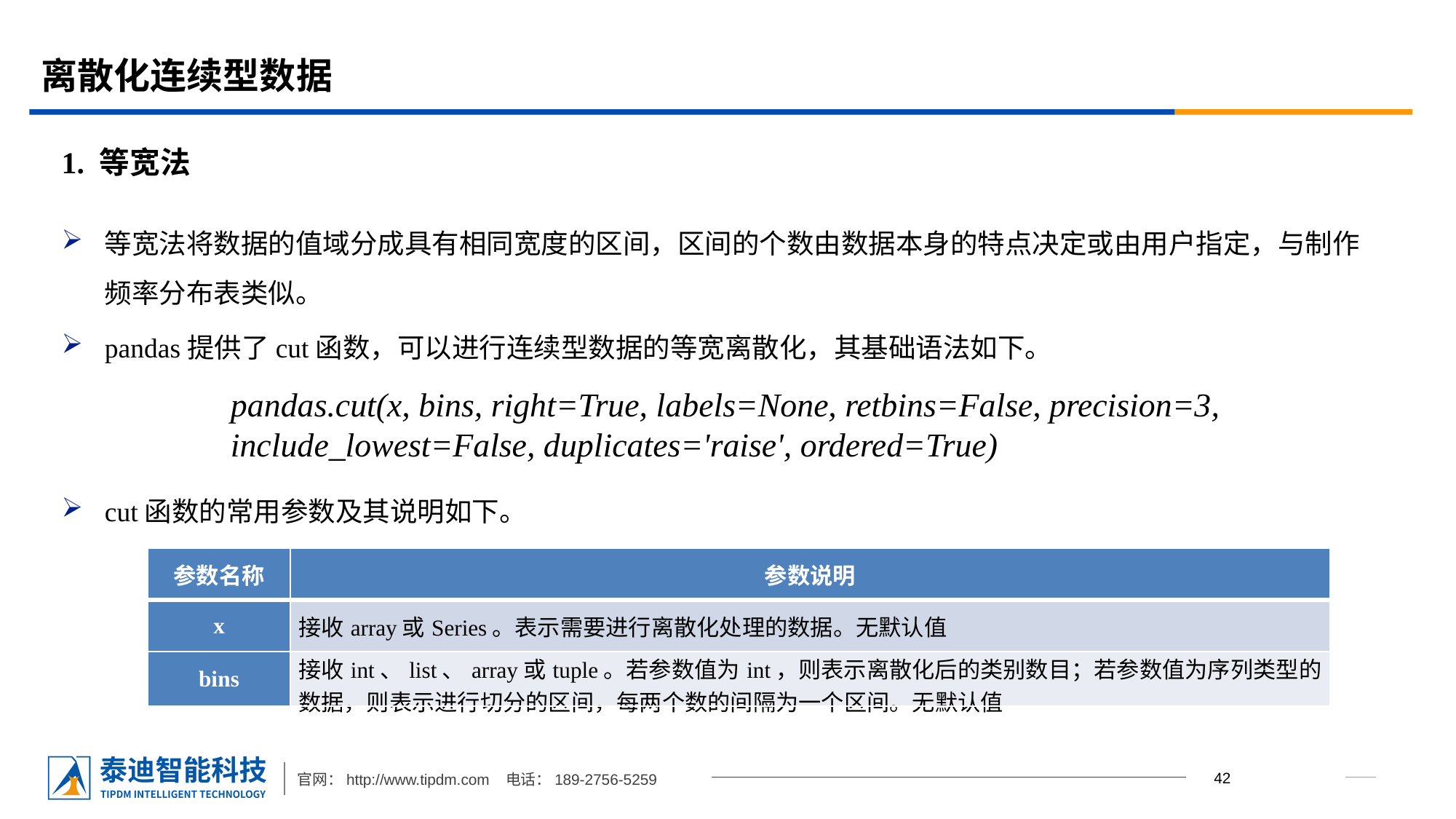

# 离散化连续型数据
1. 等宽法

等宽法将数据的值域分成具有相同宽度的区间，区间的个数由数据本身的特点决定或由用户指定，与制作频率分布表类似。
pandas提供了cut函数，可以进行连续型数据的等宽离散化，其基础语法如下。

cut函数的常用参数及其说明如下。

pandas.cut(x, bins, right=True, labels=None, retbins=False, precision=3, include_lowest=False, duplicates='raise', ordered=True)
| 参数名称 | 参数说明 |
| --- | --- |
| x | 接收array或Series。表示需要进行离散化处理的数据。无默认值 |
| bins | 接收int、list、array或tuple。若参数值为int，则表示离散化后的类别数目；若参数值为序列类型的数据，则表示进行切分的区间，每两个数的间隔为一个区间。无默认值 |